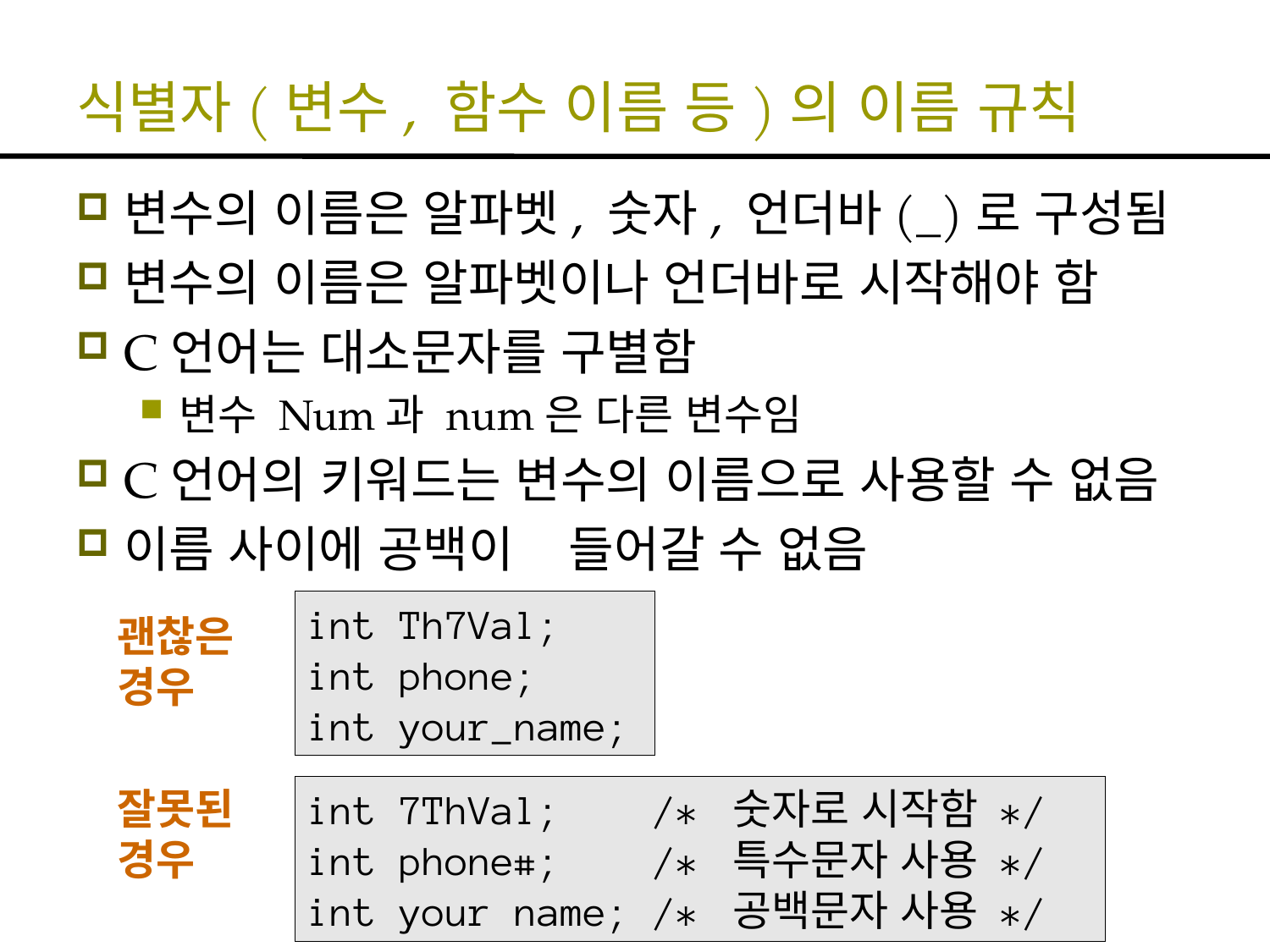

# 식별자(변수, 함수 이름 등)의 이름 규칙
변수의 이름은 알파벳, 숫자, 언더바(_)로 구성됨
변수의 이름은 알파벳이나 언더바로 시작해야 함
C언어는 대소문자를 구별함
변수 Num과 num은 다른 변수임
C언어의 키워드는 변수의 이름으로 사용할 수 없음
이름 사이에 공백이    들어갈 수 없음
int Th7Val;
int phone;
int your_name;
괜찮은 경우
int 7ThVal;    /* 숫자로 시작함 */
int phone#;    /* 특수문자 사용 */
int your name; /* 공백문자 사용 */
잘못된 경우